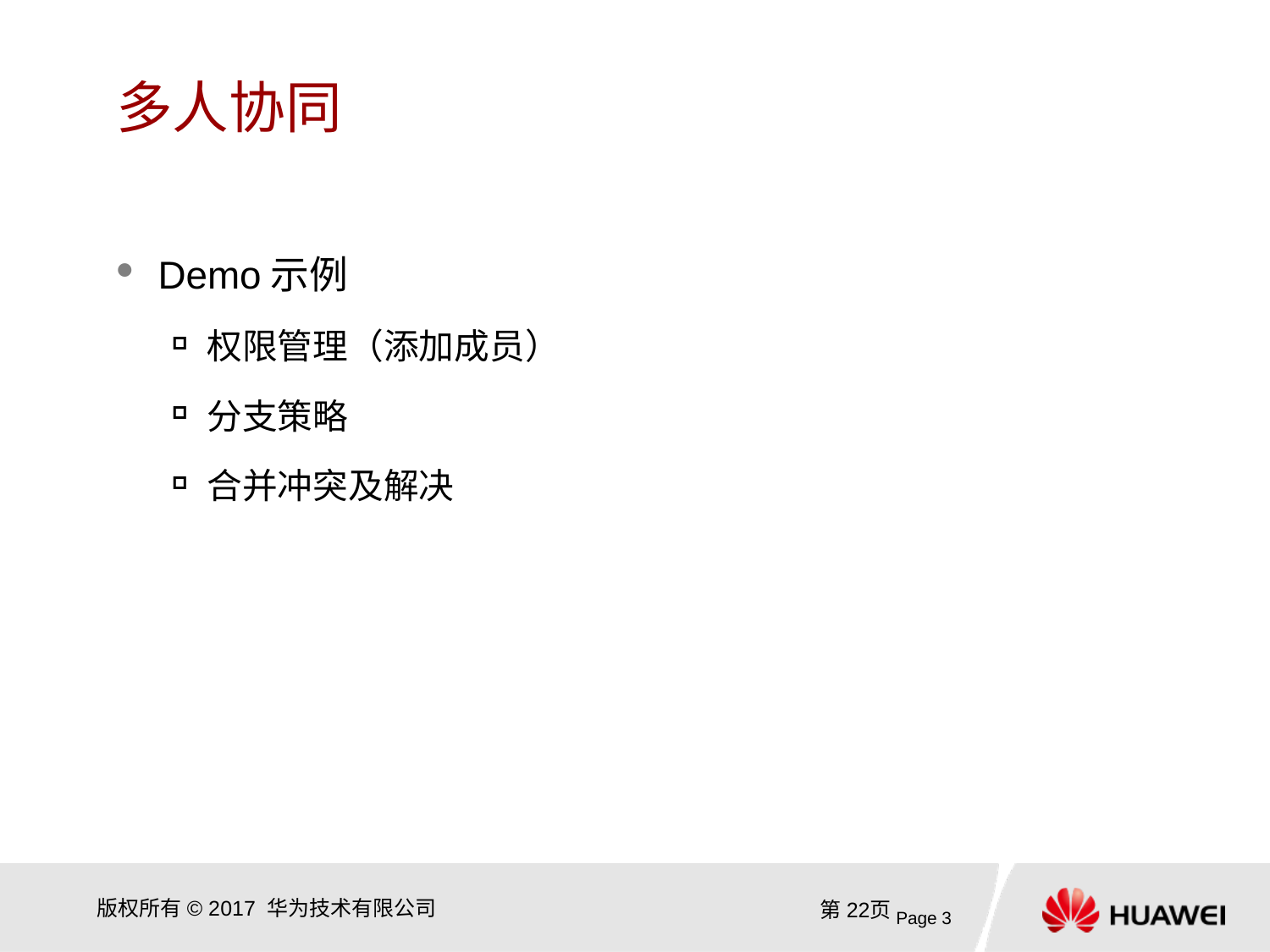

# 多人协同
Demo示例
权限管理（添加成员）
分支策略
合并冲突及解决

Page 3